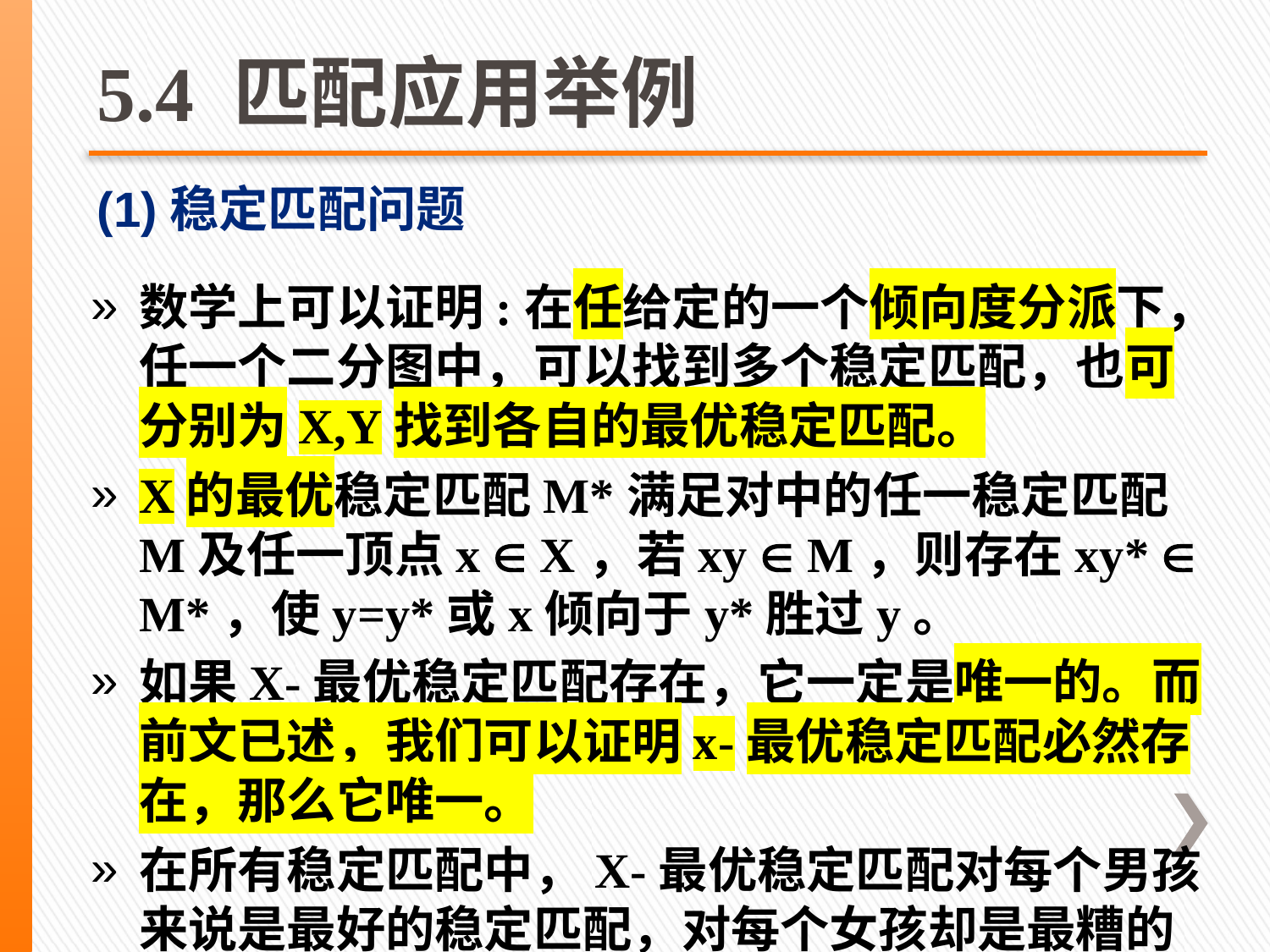

# 5.4 匹配应用举例
(1)稳定匹配问题
数学上可以证明:在任给定的一个倾向度分派下，任一个二分图中，可以找到多个稳定匹配，也可分别为X,Y找到各自的最优稳定匹配。
X的最优稳定匹配M*满足对中的任一稳定匹配M及任一顶点x ∈ X，若xy ∈ M，则存在xy* ∈ M*，使y=y*或x倾向于y*胜过y。
如果X-最优稳定匹配存在，它一定是唯一的。而前文已述，我们可以证明x-最优稳定匹配必然存在，那么它唯一。
在所有稳定匹配中，X-最优稳定匹配对每个男孩来说是最好的稳定匹配，对每个女孩却是最糟的稳定匹配。
图G的任一稳定匹配M不一定是G的最大匹配，也不一定是G的完全匹配，但是稳定匹配一定是G的极大匹配。